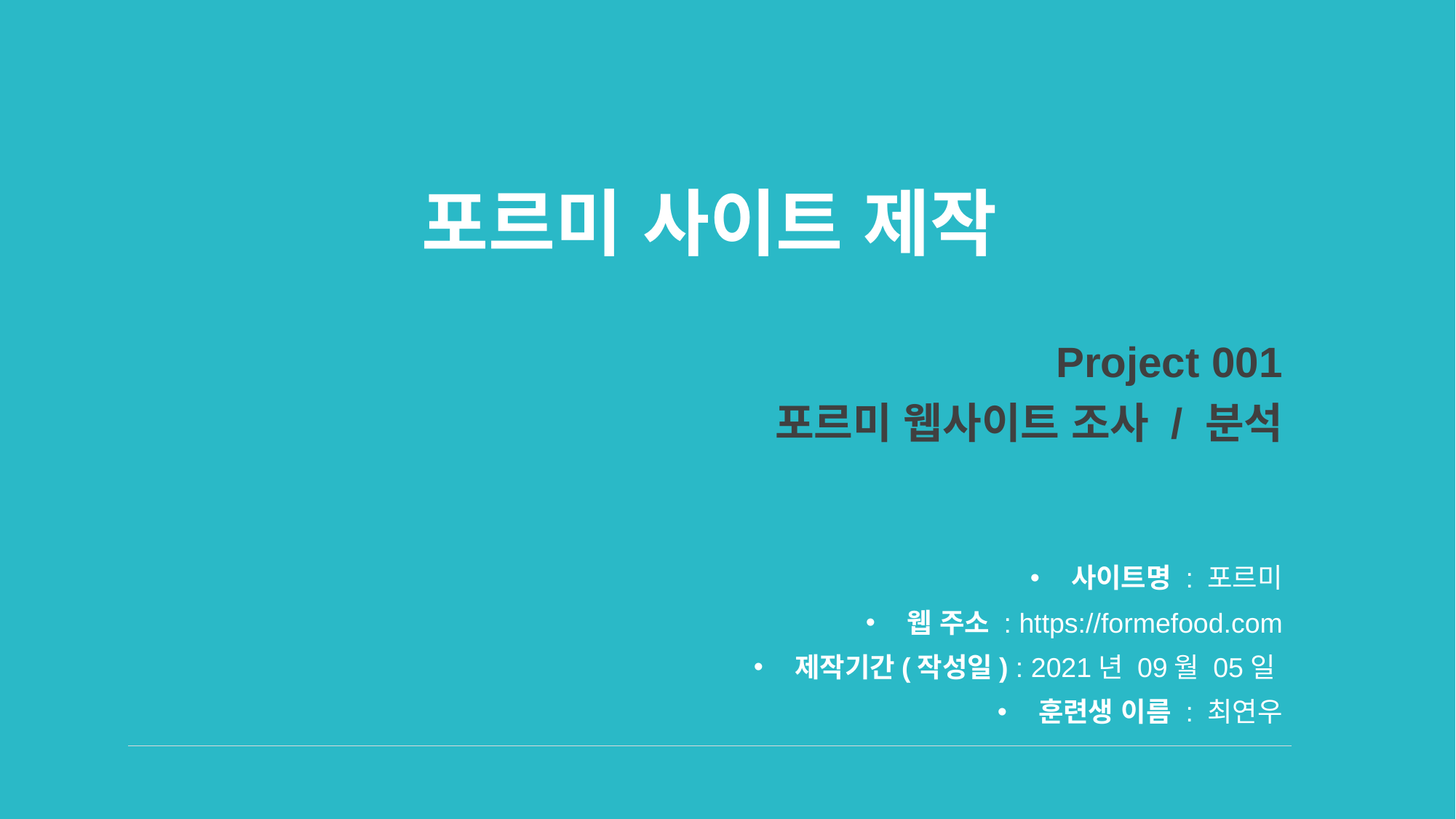

# 포르미 사이트 제작
Project 001
포르미 웹사이트 조사 / 분석
사이트명 : 포르미
웹 주소 : https://formefood.com
제작기간(작성일) : 2021년 09월 05일
훈련생 이름 : 최연우